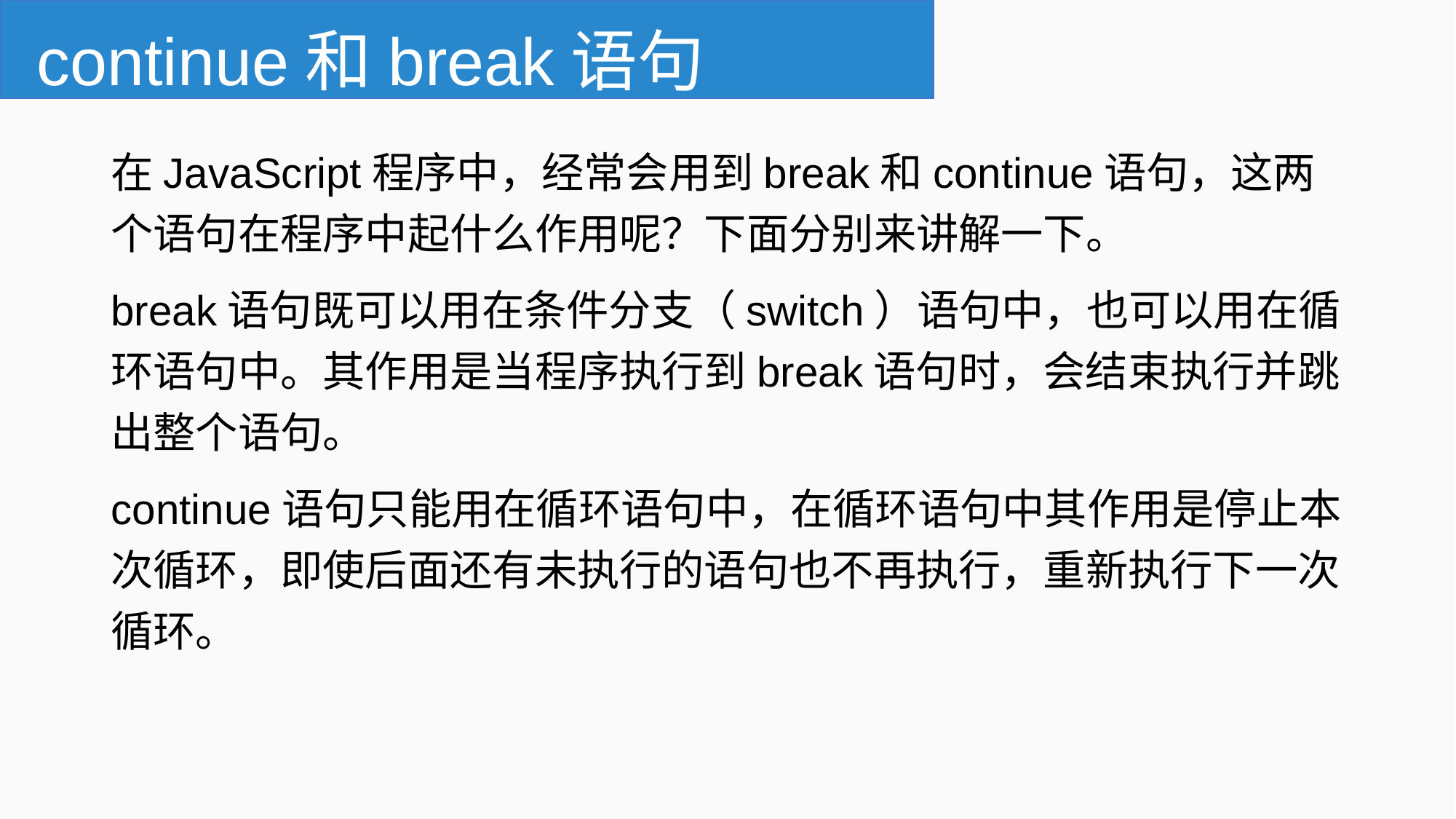

# continue和break语句
在JavaScript程序中，经常会用到break和continue语句，这两个语句在程序中起什么作用呢？下面分别来讲解一下。
break语句既可以用在条件分支（switch）语句中，也可以用在循环语句中。其作用是当程序执行到break语句时，会结束执行并跳出整个语句。
continue语句只能用在循环语句中，在循环语句中其作用是停止本次循环，即使后面还有未执行的语句也不再执行，重新执行下一次循环。